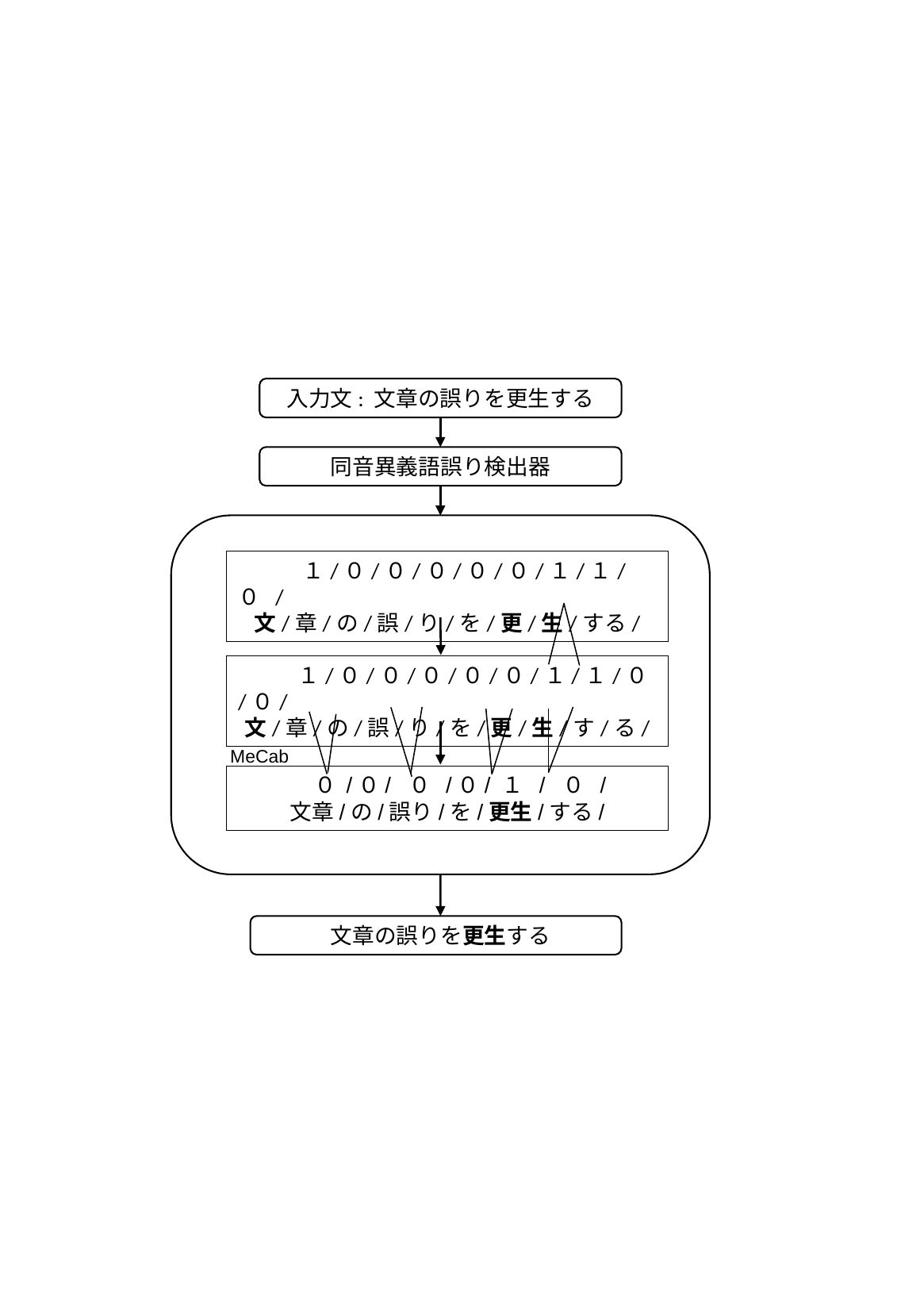

入力文: 文章の誤りを更生する

同音異義語誤り検出器

            １/０/０/０/０/０/１/１/  ０  /
文/章/の/誤/り/を/更/生/する/
           １/０/０/０/０/０/１/１/０/０/
文/章/の/誤/り/を/更/生/す/る/
MeCab
　　　  ０ /０/  ０  /０/ １  /  ０  /
文章/の/誤り/を/更生/する/

文章の誤りを更生する